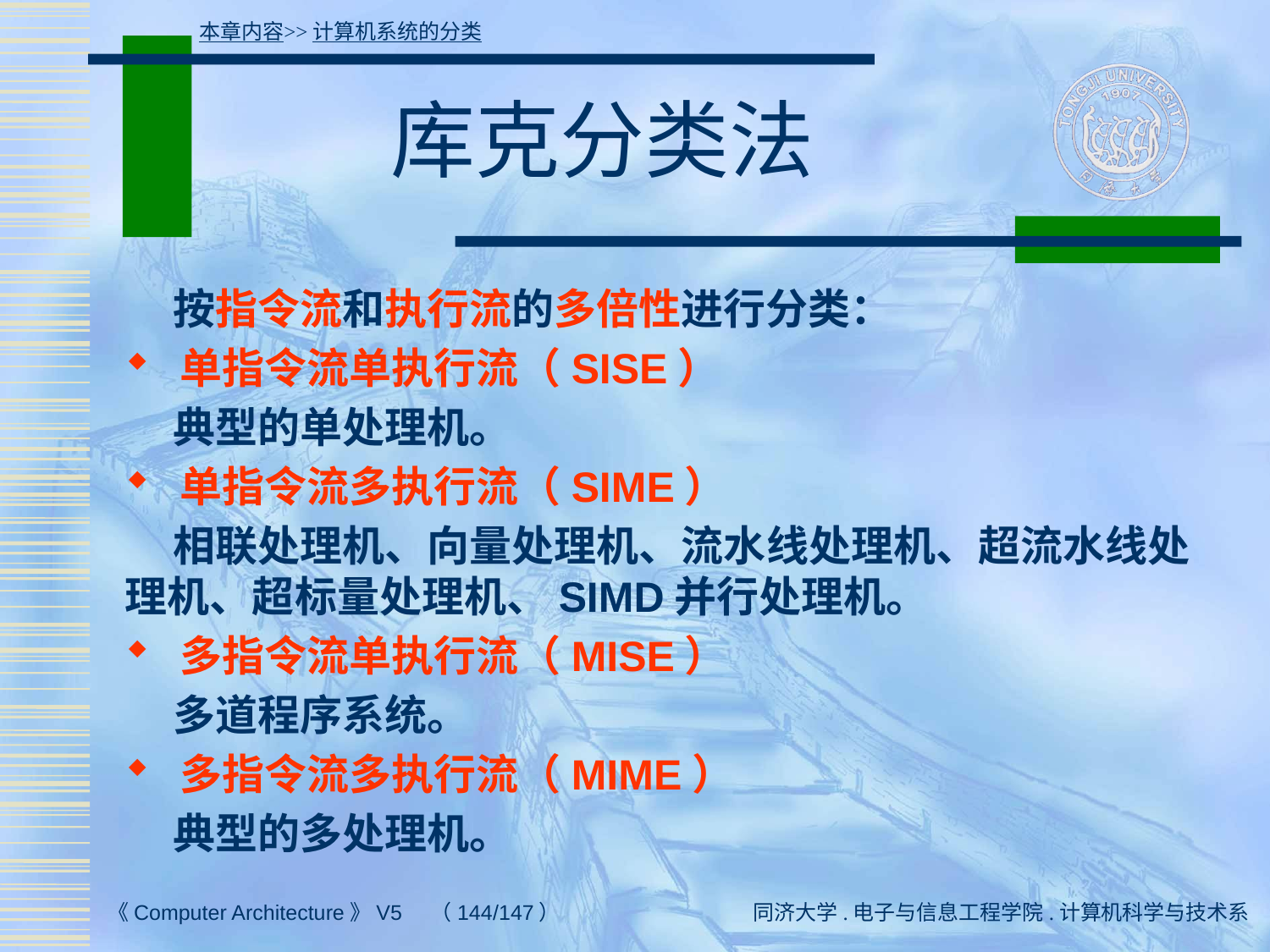

本章内容>>计算机系统的分类
# 库克分类法
    按指令流和执行流的多倍性进行分类：
  单指令流单执行流（SISE）
    典型的单处理机。
  单指令流多执行流（SIME）
    相联处理机、向量处理机、流水线处理机、超流水线处理机、超标量处理机、SIMD并行处理机。
  多指令流单执行流（MISE）
    多道程序系统。
  多指令流多执行流（MIME）
    典型的多处理机。